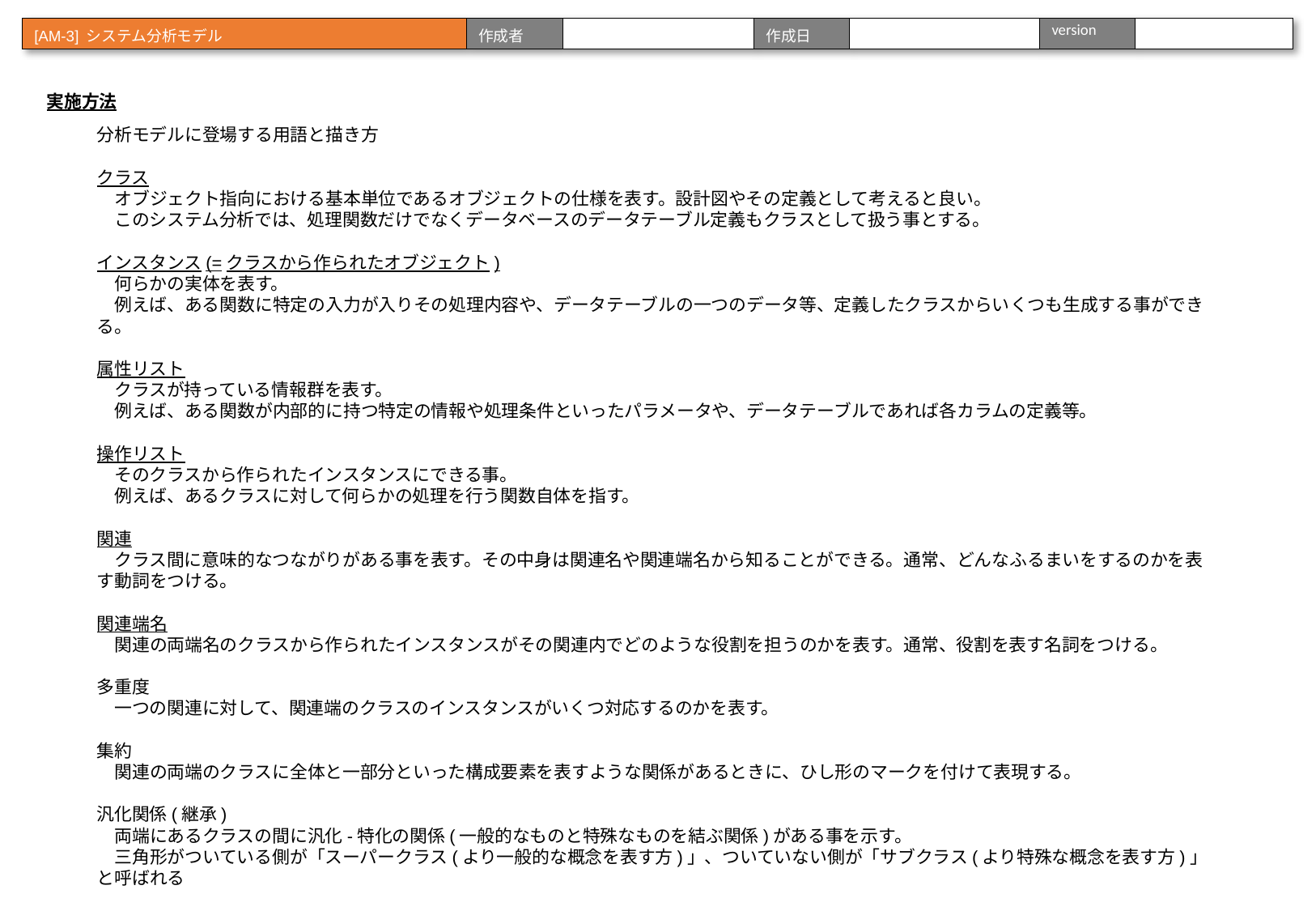

| [AM-3] システム分析モデル | 作成者 |  | 作成日 |  | version |  |
| --- | --- | --- | --- | --- | --- | --- |
実施方法
分析モデルに登場する用語と描き方

クラス
　オブジェクト指向における基本単位であるオブジェクトの仕様を表す。設計図やその定義として考えると良い。
　このシステム分析では、処理関数だけでなくデータベースのデータテーブル定義もクラスとして扱う事とする。

インスタンス(=クラスから作られたオブジェクト)
　何らかの実体を表す。
　例えば、ある関数に特定の入力が入りその処理内容や、データテーブルの一つのデータ等、定義したクラスからいくつも生成する事ができる。

属性リスト
　クラスが持っている情報群を表す。
　例えば、ある関数が内部的に持つ特定の情報や処理条件といったパラメータや、データテーブルであれば各カラムの定義等。

操作リスト
　そのクラスから作られたインスタンスにできる事。
　例えば、あるクラスに対して何らかの処理を行う関数自体を指す。

関連
　クラス間に意味的なつながりがある事を表す。その中身は関連名や関連端名から知ることができる。通常、どんなふるまいをするのかを表す動詞をつける。

関連端名
　関連の両端名のクラスから作られたインスタンスがその関連内でどのような役割を担うのかを表す。通常、役割を表す名詞をつける。

多重度
　一つの関連に対して、関連端のクラスのインスタンスがいくつ対応するのかを表す。

集約
　関連の両端のクラスに全体と一部分といった構成要素を表すような関係があるときに、ひし形のマークを付けて表現する。

汎化関係(継承)
　両端にあるクラスの間に汎化-特化の関係(一般的なものと特殊なものを結ぶ関係)がある事を示す。
　三角形がついている側が「スーパークラス(より一般的な概念を表す方)」、ついていない側が「サブクラス(より特殊な概念を表す方)」と呼ばれる